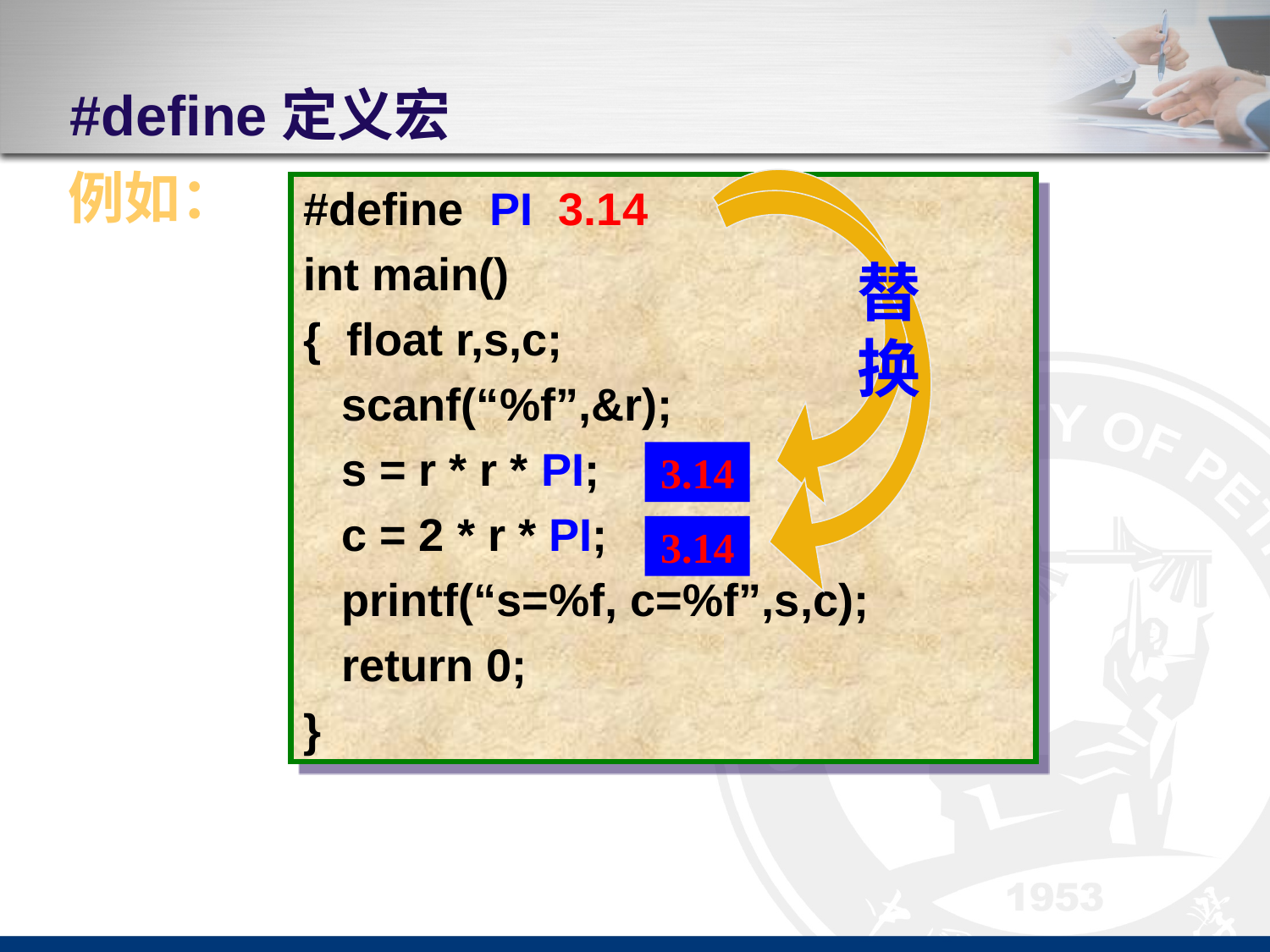

# #define定义宏
例如：
#define  PI  3.14
int main()
{  float r,s,c;
   scanf(“%f”,&r);
   s = r * r * PI;
   c = 2 * r * PI;
   printf(“s=%f, c=%f”,s,c);
   return 0;
}

替
换
3.14
3.14